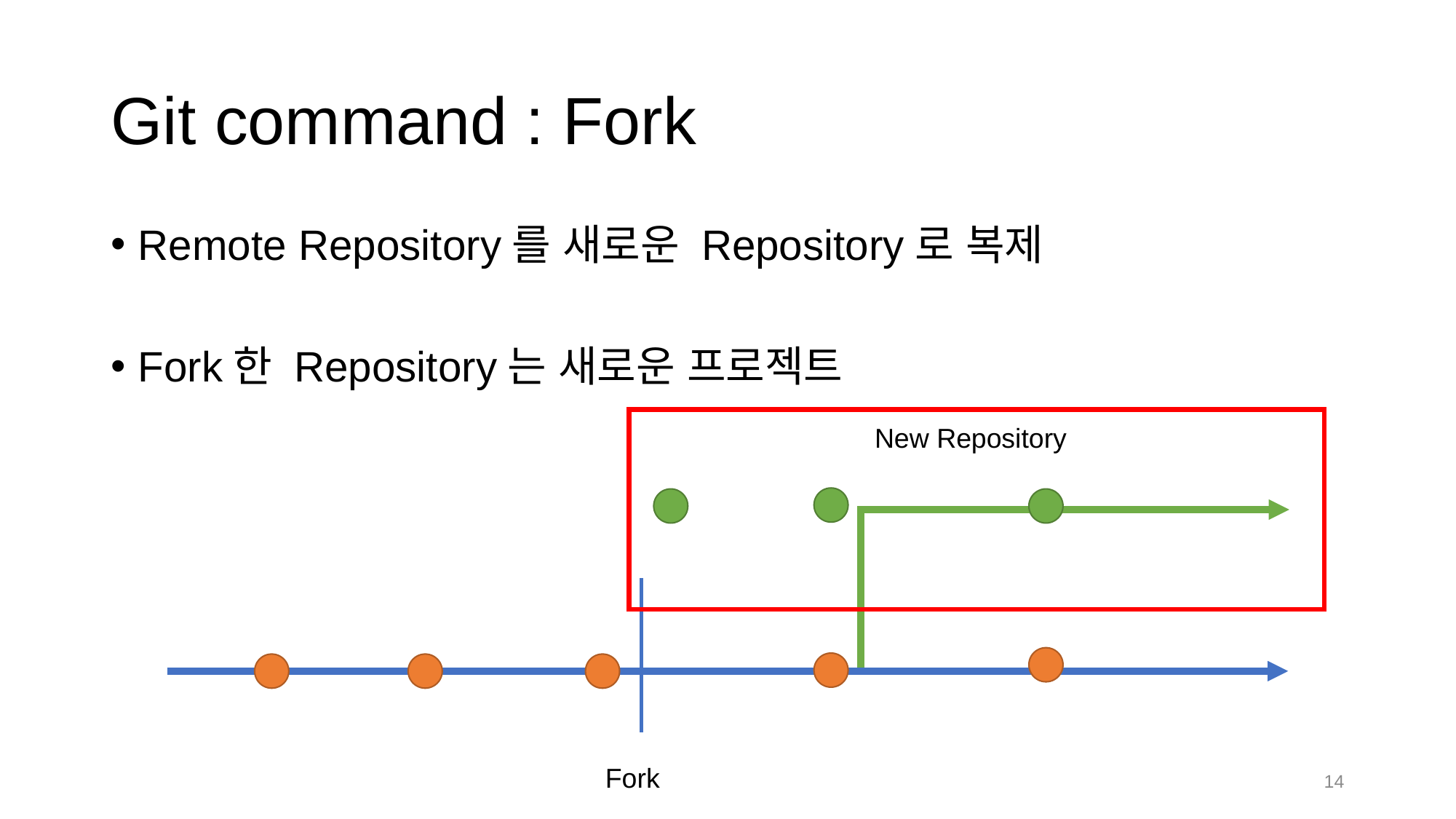

# Git command : Fork
Remote Repository를 새로운 Repository로 복제

Fork한 Repository는 새로운 프로젝트

New Repository

Fork
14